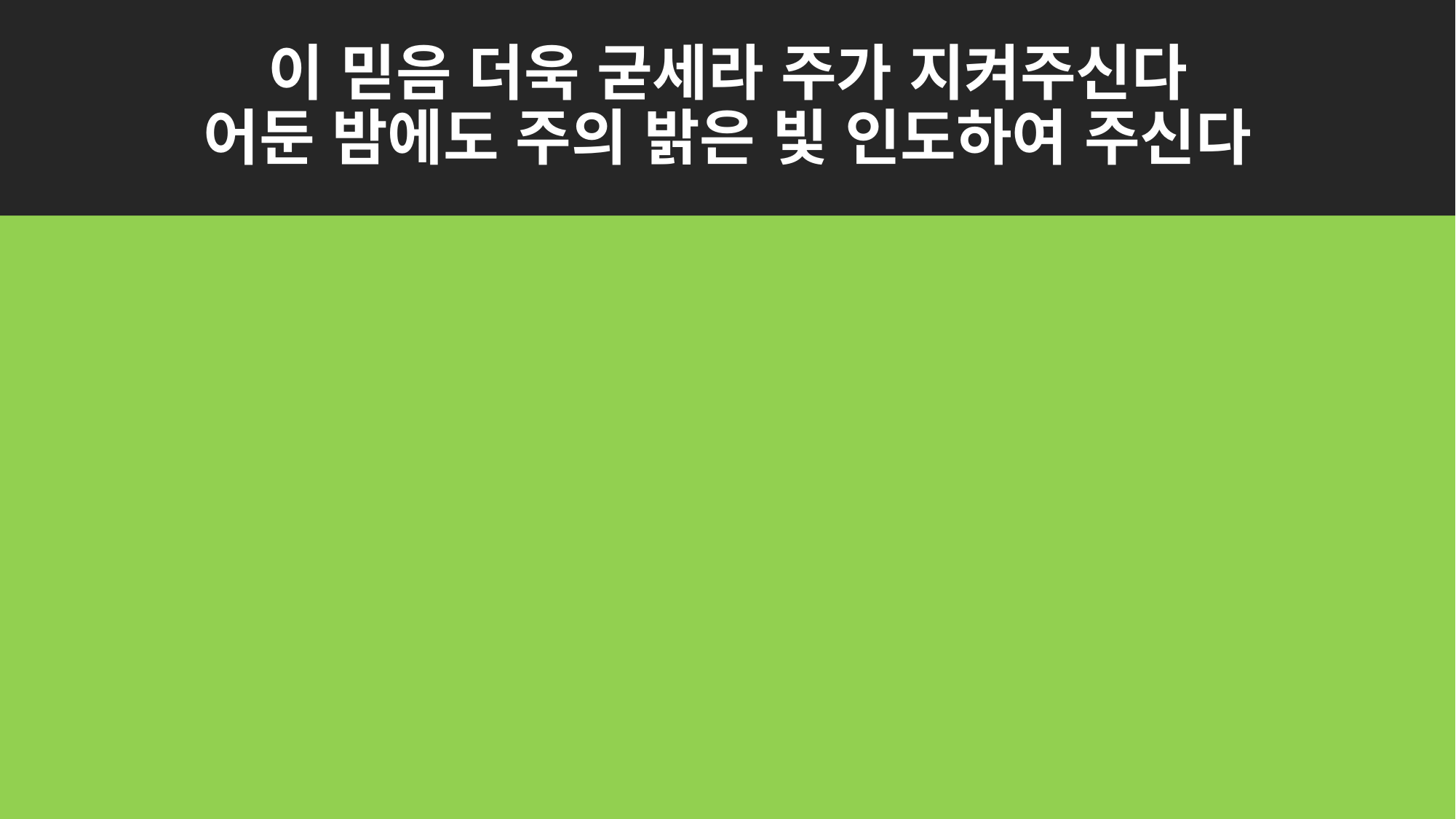

# 이 믿음 더욱 굳세라 주가 지켜주신다 어둔 밤에도 주의 밝은 빛 인도하여 주신다